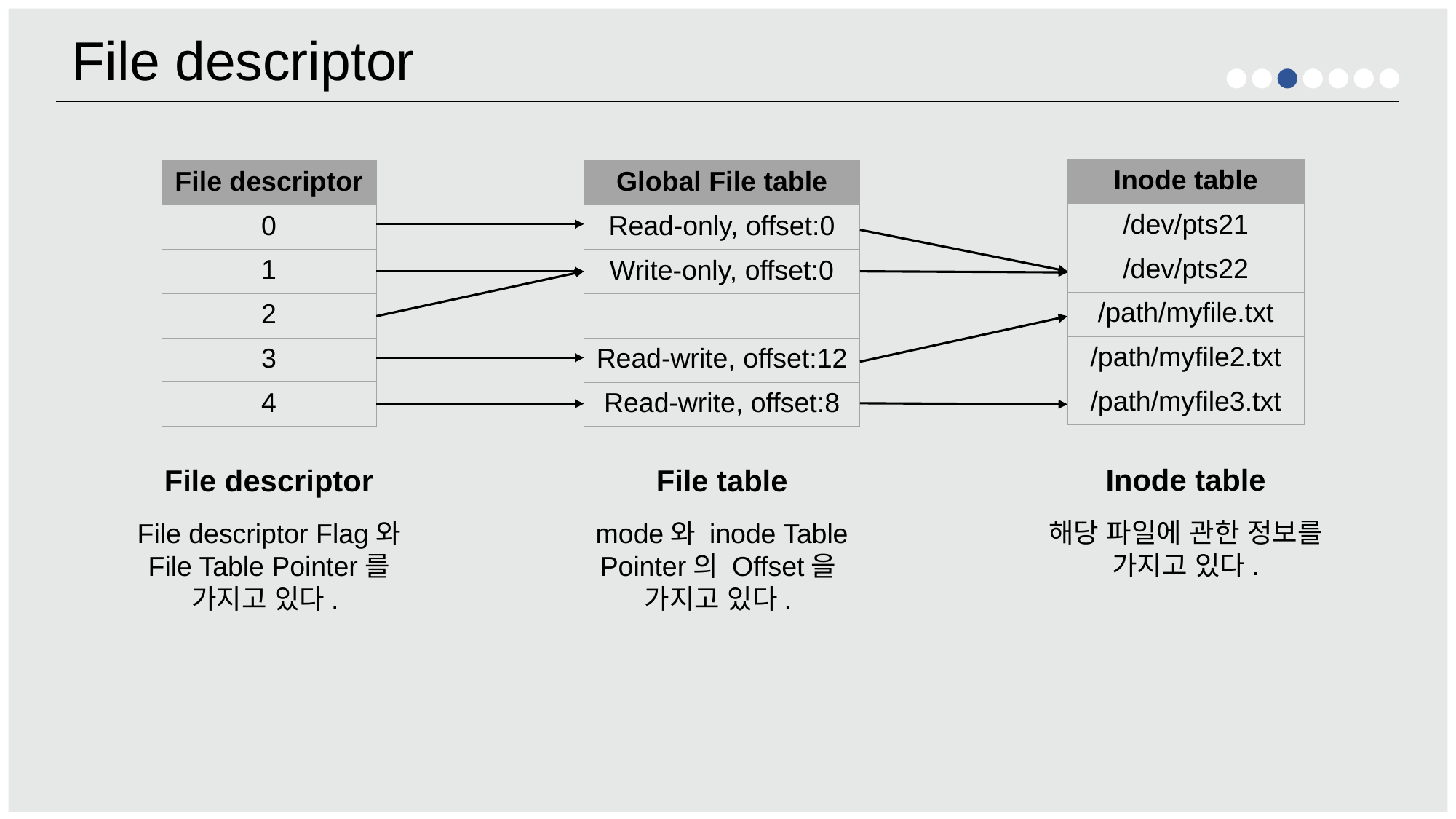

File descriptor

| Inode table |
| --- |
| /dev/pts21 |
| /dev/pts22 |
| /path/myfile.txt |
| /path/myfile2.txt |
| /path/myfile3.txt |
| File descriptor |
| --- |
| 0 |
| 1 |
| 2 |
| 3 |
| 4 |
| Global File table |
| --- |
| Read-only, offset:0 |
| Write-only, offset:0 |
|  |
| Read-write, offset:12 |
| Read-write, offset:8 |
Inode table

해당 파일에 관한 정보를 가지고 있다.
File descriptor

File descriptor Flag와
File Table Pointer를 가지고 있다.
File table

mode와 inode Table Pointer의 Offset을
가지고 있다.